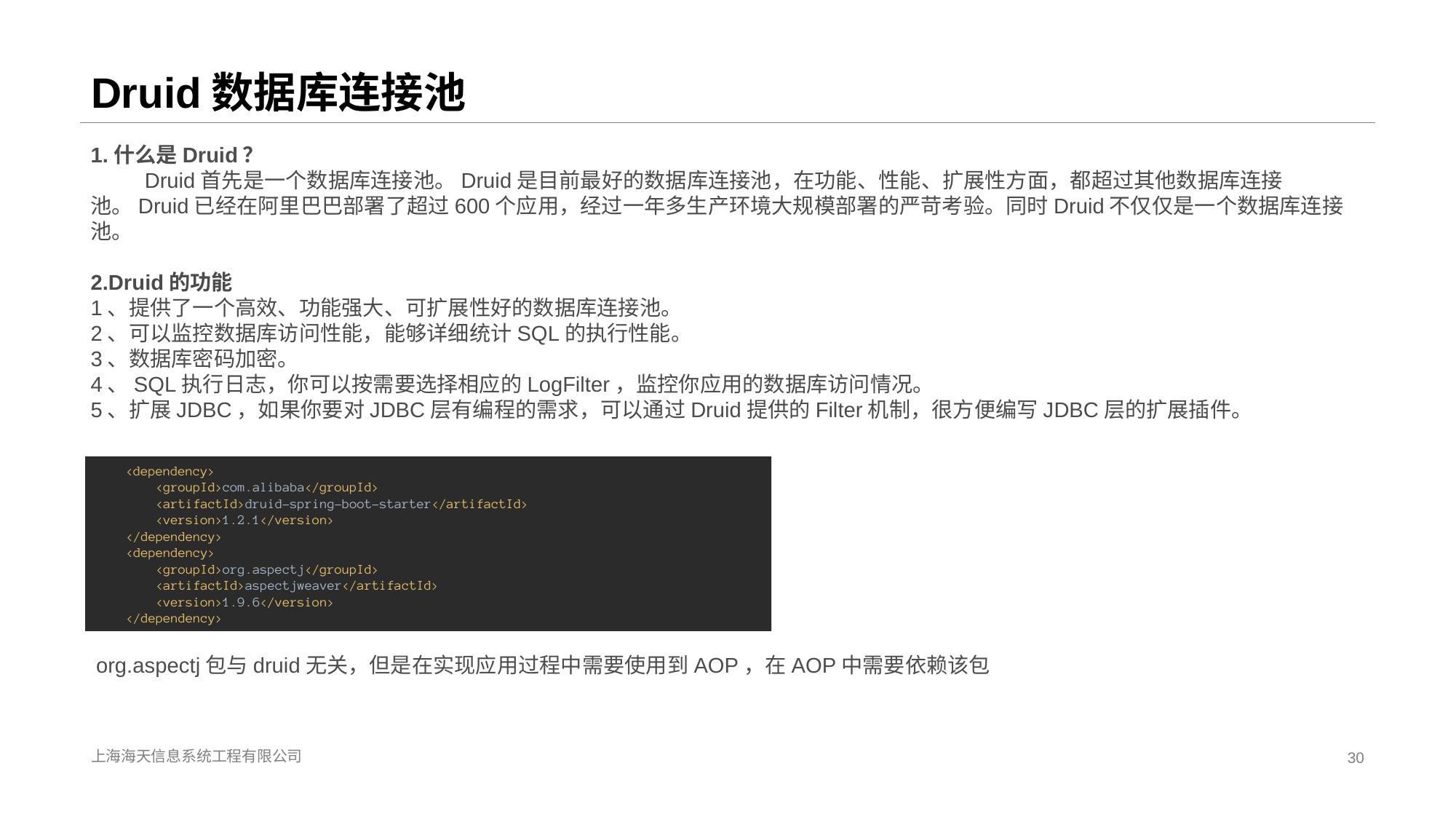

# Druid数据库连接池
1.什么是Druid？
         Druid首先是一个数据库连接池。Druid是目前最好的数据库连接池，在功能、性能、扩展性方面，都超过其他数据库连接池。Druid已经在阿里巴巴部署了超过600个应用，经过一年多生产环境大规模部署的严苛考验。同时Druid不仅仅是一个数据库连接池。

2.Druid的功能
1、提供了一个高效、功能强大、可扩展性好的数据库连接池。
2、可以监控数据库访问性能，能够详细统计SQL的执行性能。
3、数据库密码加密。
4、SQL执行日志，你可以按需要选择相应的LogFilter，监控你应用的数据库访问情况。
5、扩展JDBC，如果你要对JDBC层有编程的需求，可以通过Druid提供的Filter机制，很方便编写JDBC层的扩展插件。

    <dependency>
        <groupId>com.alibaba</groupId>
        <artifactId>druid-spring-boot-starter</artifactId>
        <version>1.2.1</version>
    </dependency>
    <dependency>
        <groupId>org.aspectj</groupId>
        <artifactId>aspectjweaver</artifactId>
        <version>1.9.6</version>
    </dependency>
org.aspectj包与druid无关，但是在实现应用过程中需要使用到AOP，在AOP中需要依赖该包
上海海天信息系统工程有限公司
30